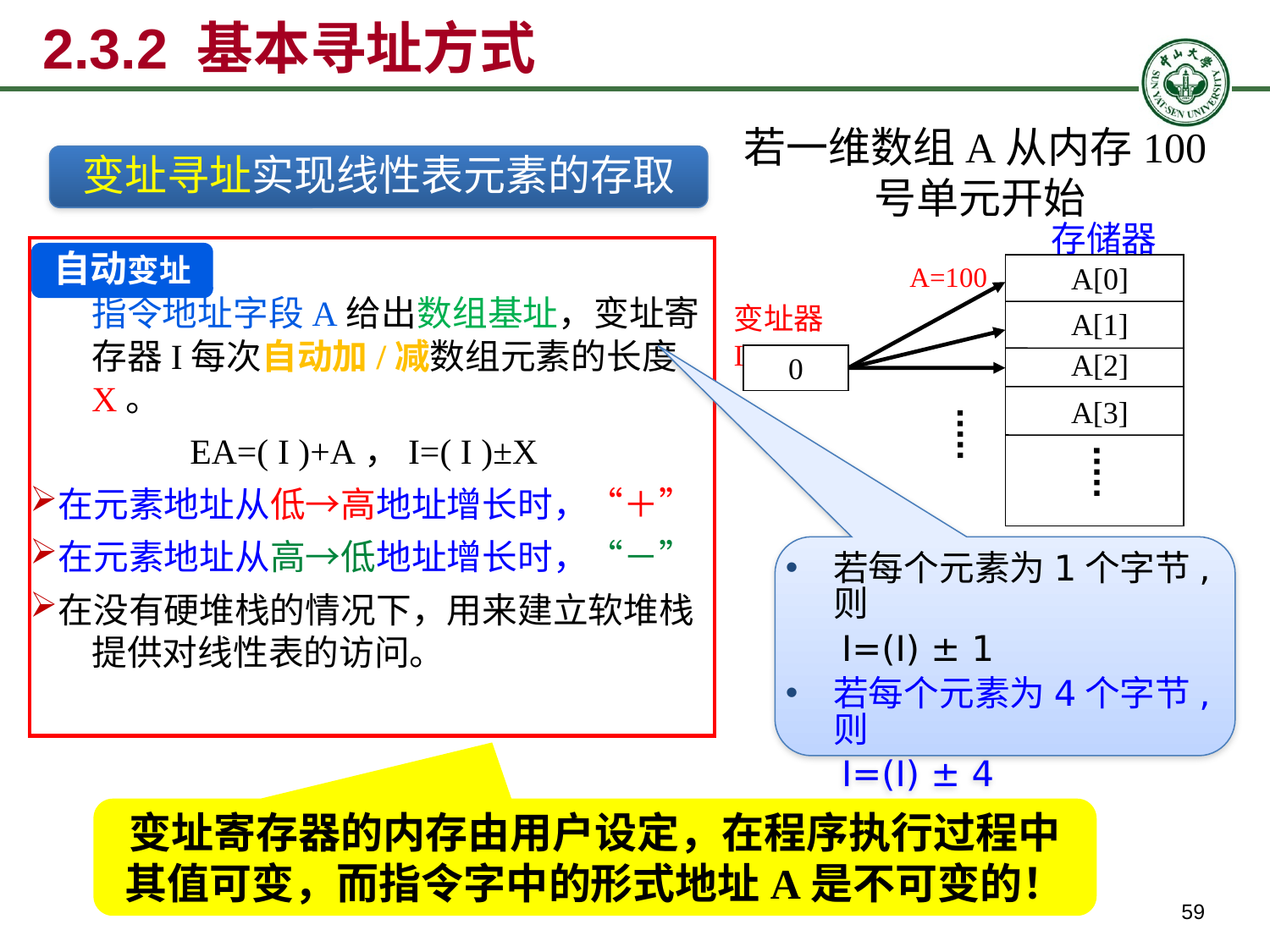

2.3.2 基本寻址方式
若一维数组A从内存100号单元开始
变址寻址实现线性表元素的存取
存储器
A[0]

A[1]

A[2]

A[3]

A=100

变址器I

0

指令地址字段A给出数组基址，变址寄存器I每次自动加/减数组元素的长度X。
                  EA=( I )+A，I=( I )±X
在元素地址从低→高地址增长时，“＋”
在元素地址从高→低地址增长时，“－”
在没有硬堆栈的情况下，用来建立软堆栈提供对线性表的访问。
自动变址

若每个元素为1个字节,则
     I=(I) ± 1
若每个元素为4个字节,则
     I=(I) ± 4
变址寄存器的内存由用户设定，在程序执行过程中其值可变，而指令字中的形式地址A是不可变的！